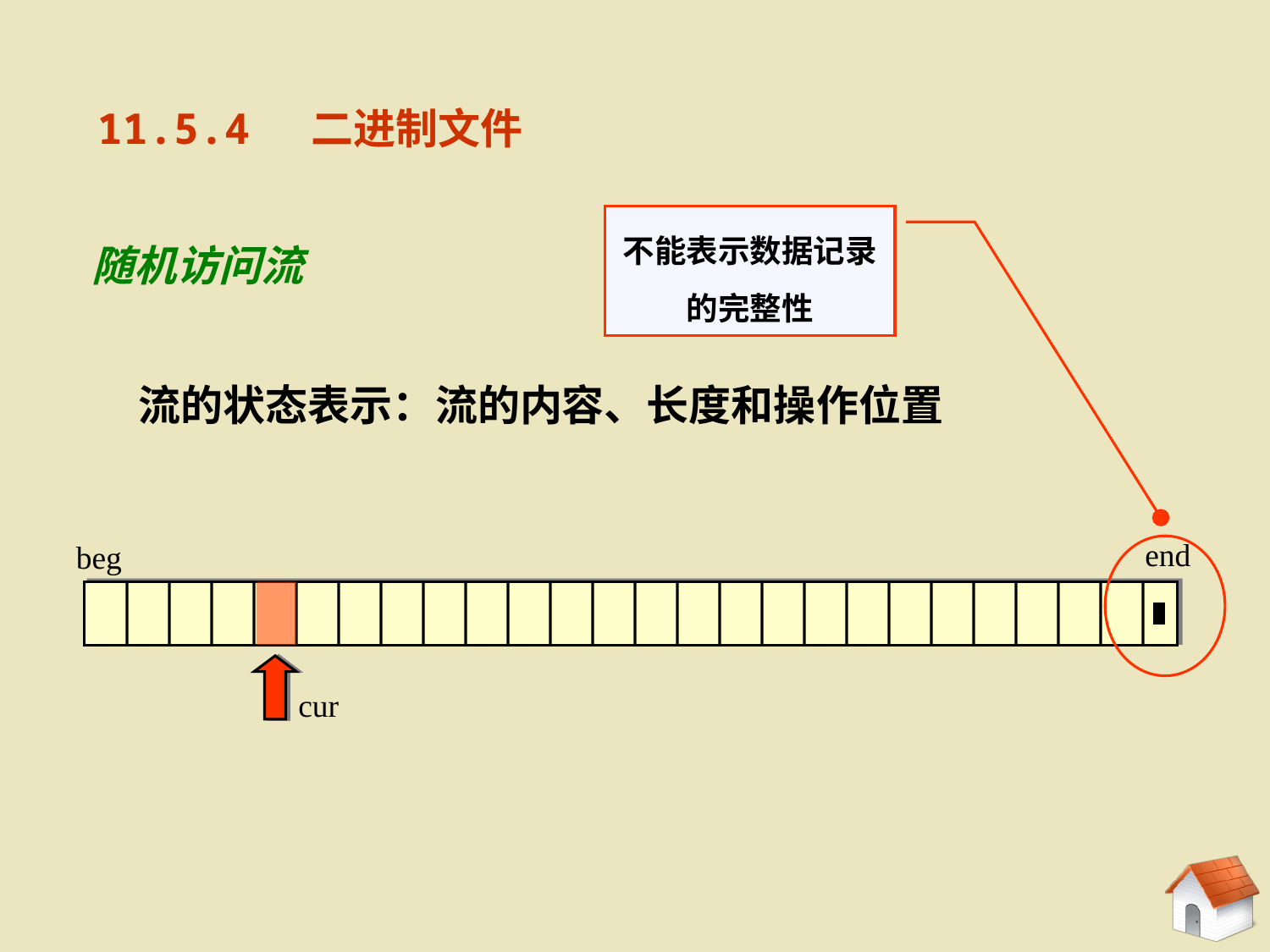

11.5.4  二进制文件
不能表示数据记录的完整性
随机访问流
流的状态表示：流的内容、长度和操作位置
end
beg

cur